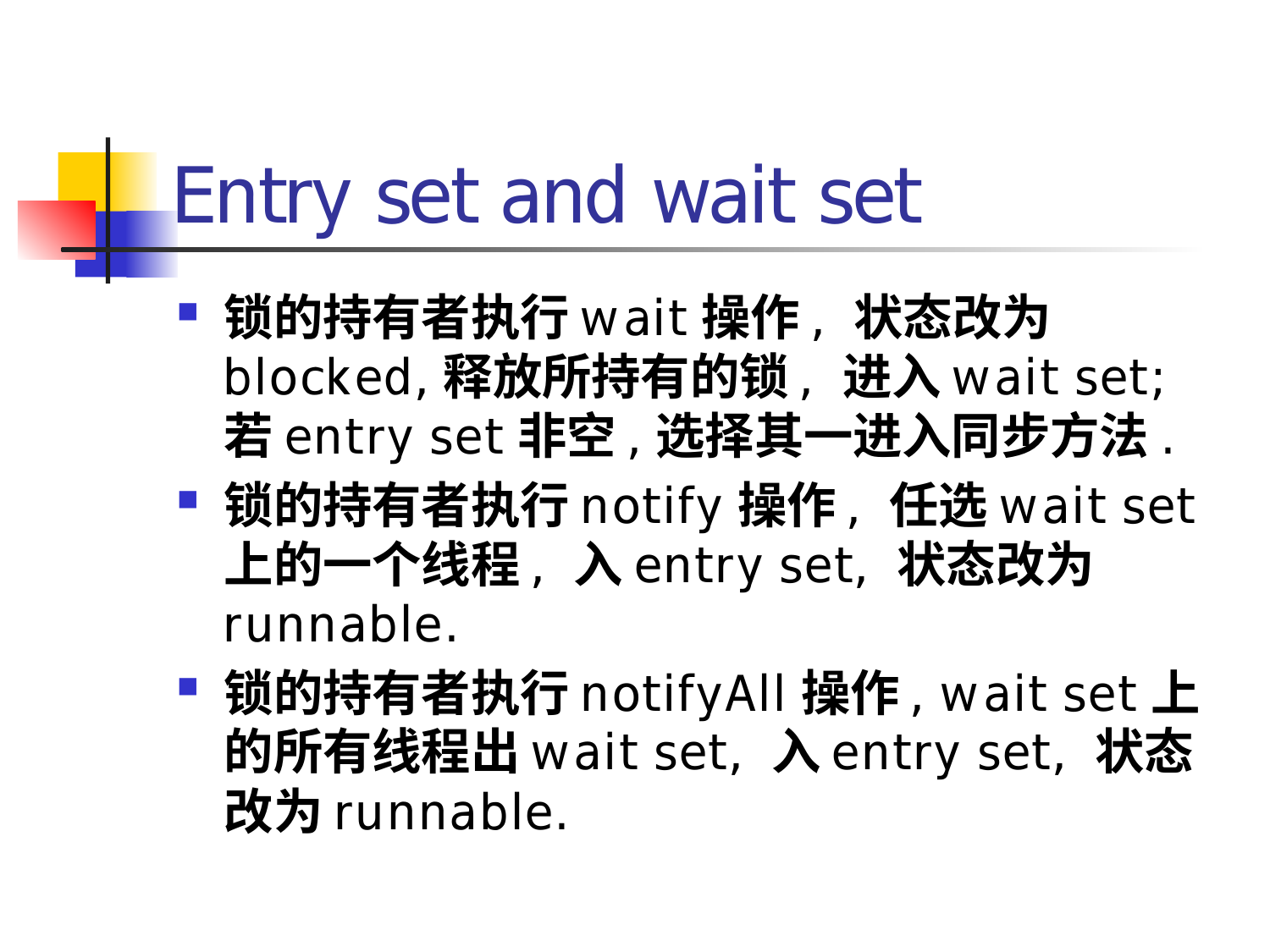

# Entry set and wait set
锁的持有者执行wait操作, 状态改为blocked,释放所持有的锁, 进入wait set; 若entry set非空,选择其一进入同步方法.
锁的持有者执行notify操作, 任选wait set上的一个线程, 入entry set, 状态改为runnable.
锁的持有者执行notifyAll操作, wait set上的所有线程出wait set, 入entry set, 状态改为runnable.